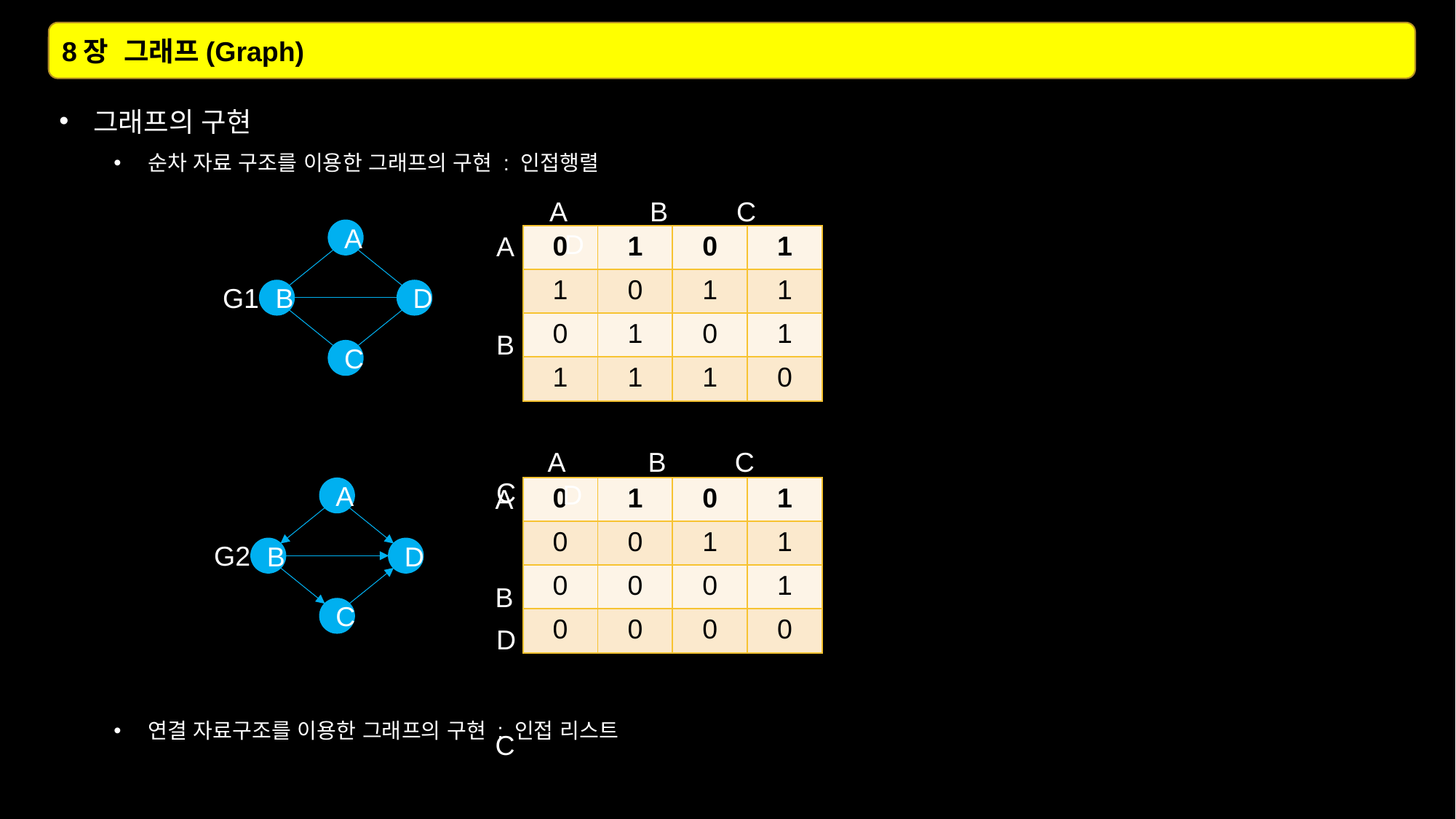

8장  그래프(Graph)
그래프의 구현
순차 자료 구조를 이용한 그래프의 구현 : 인접행렬

연결 자료구조를 이용한 그래프의 구현 : 인접 리스트
A           B         C          D
A      B         C          D
A
G1
B
D
C
| 0 | 1 | 0 | 1 |
| --- | --- | --- | --- |
| 1 | 0 | 1 | 1 |
| 0 | 1 | 0 | 1 |
| 1 | 1 | 1 | 0 |
A           B         C          D
A      B         C          D
| 0 | 1 | 0 | 1 |
| --- | --- | --- | --- |
| 0 | 0 | 1 | 1 |
| 0 | 0 | 0 | 1 |
| 0 | 0 | 0 | 0 |
A
G2
B
D
C